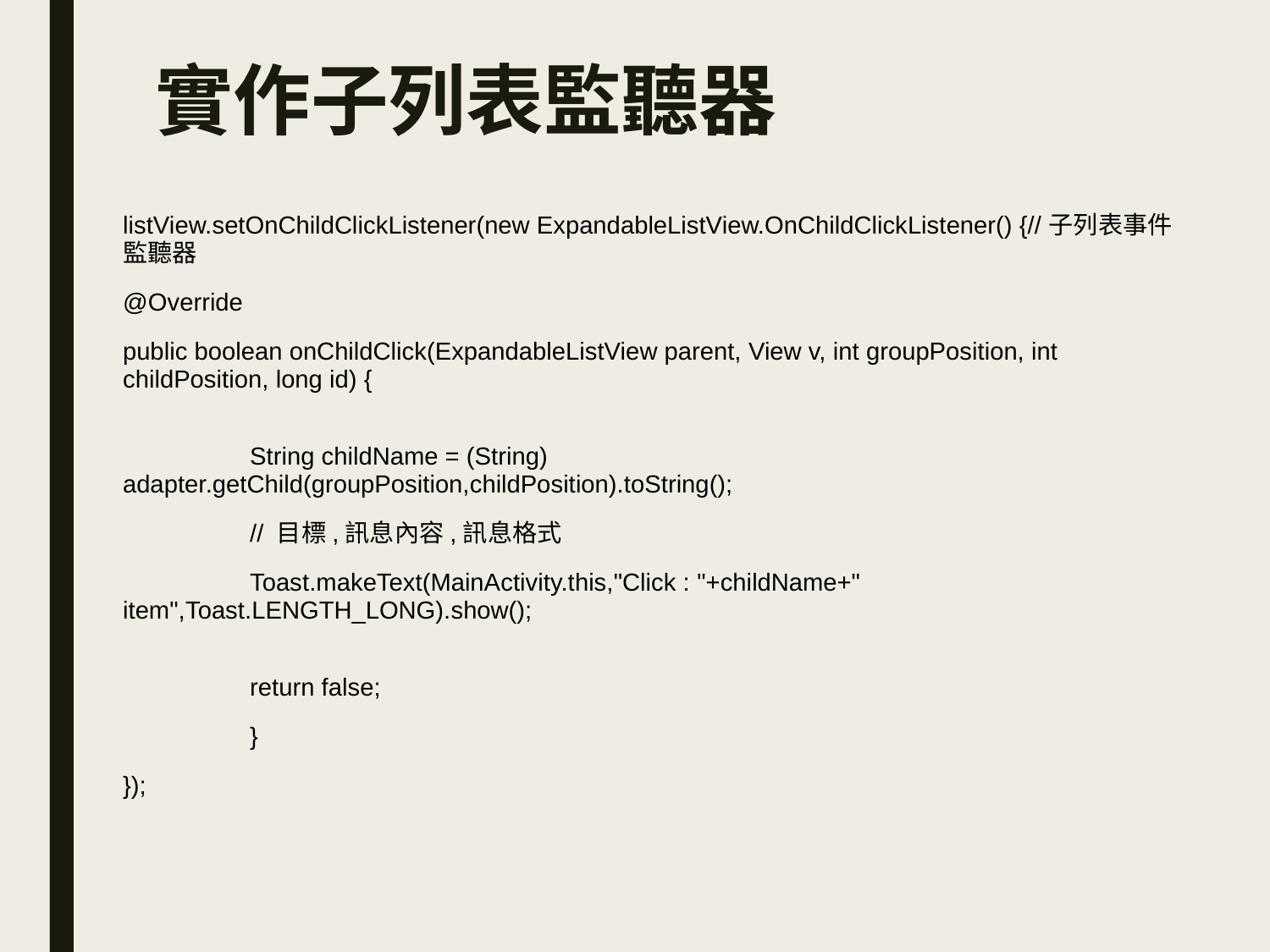

# 實作子列表監聽器
listView.setOnChildClickListener(new ExpandableListView.OnChildClickListener() {//子列表事件監聽器
@Override
public boolean onChildClick(ExpandableListView parent, View v, int groupPosition, int childPosition, long id) {
	String childName = (String) 	adapter.getChild(groupPosition,childPosition).toString();
	// 目標,訊息內容,訊息格式
	Toast.makeText(MainActivity.this,"Click : "+childName+" item",Toast.LENGTH_LONG).show();
	return false;
	}
});